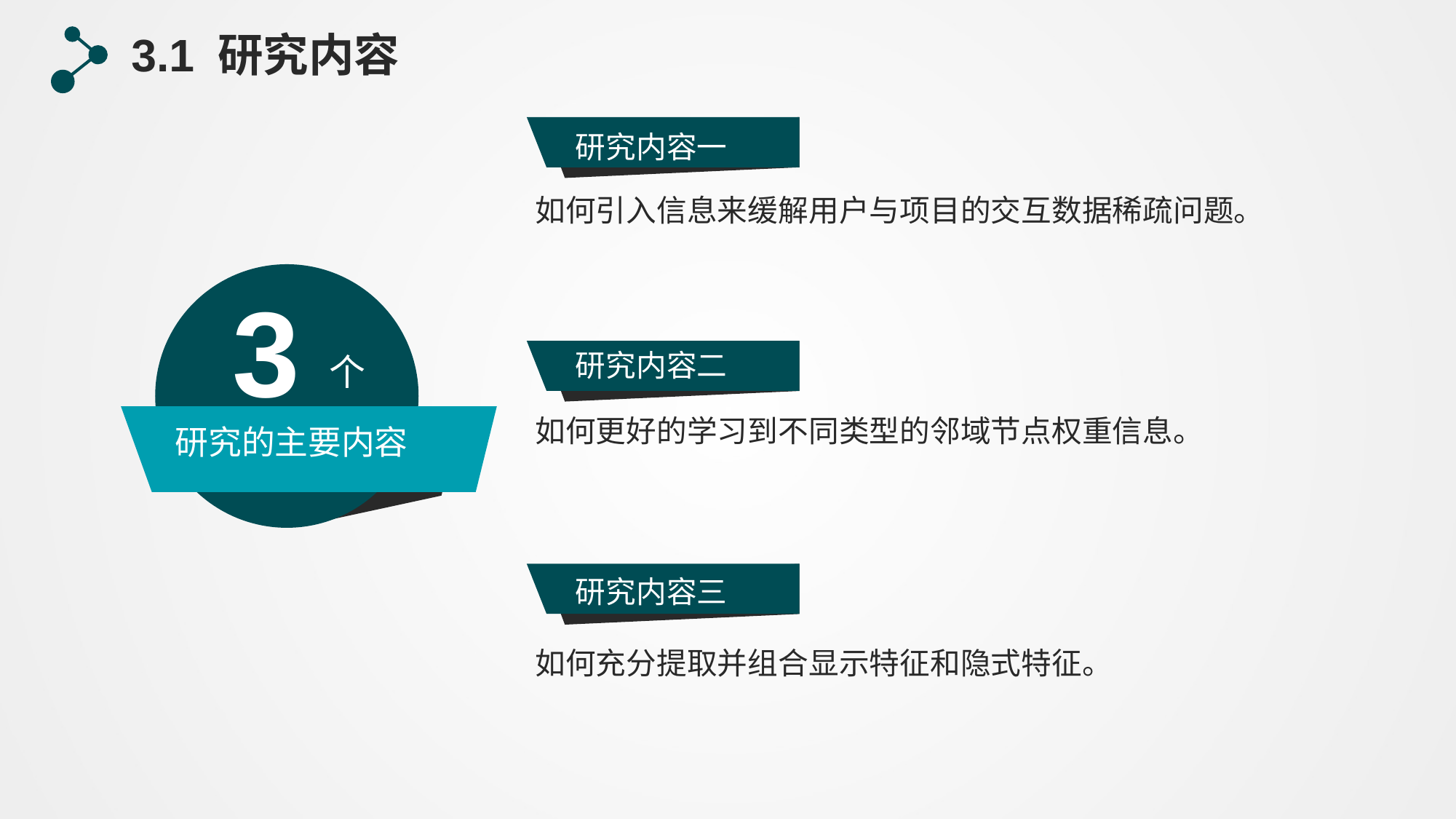

3.1 研究内容

研究内容一
如何引入信息来缓解用户与项目的交互数据稀疏问题。

3
研究内容二

个

如何更好的学习到不同类型的邻域节点权重信息。
研究的主要内容

研究内容三
如何充分提取并组合显示特征和隐式特征。